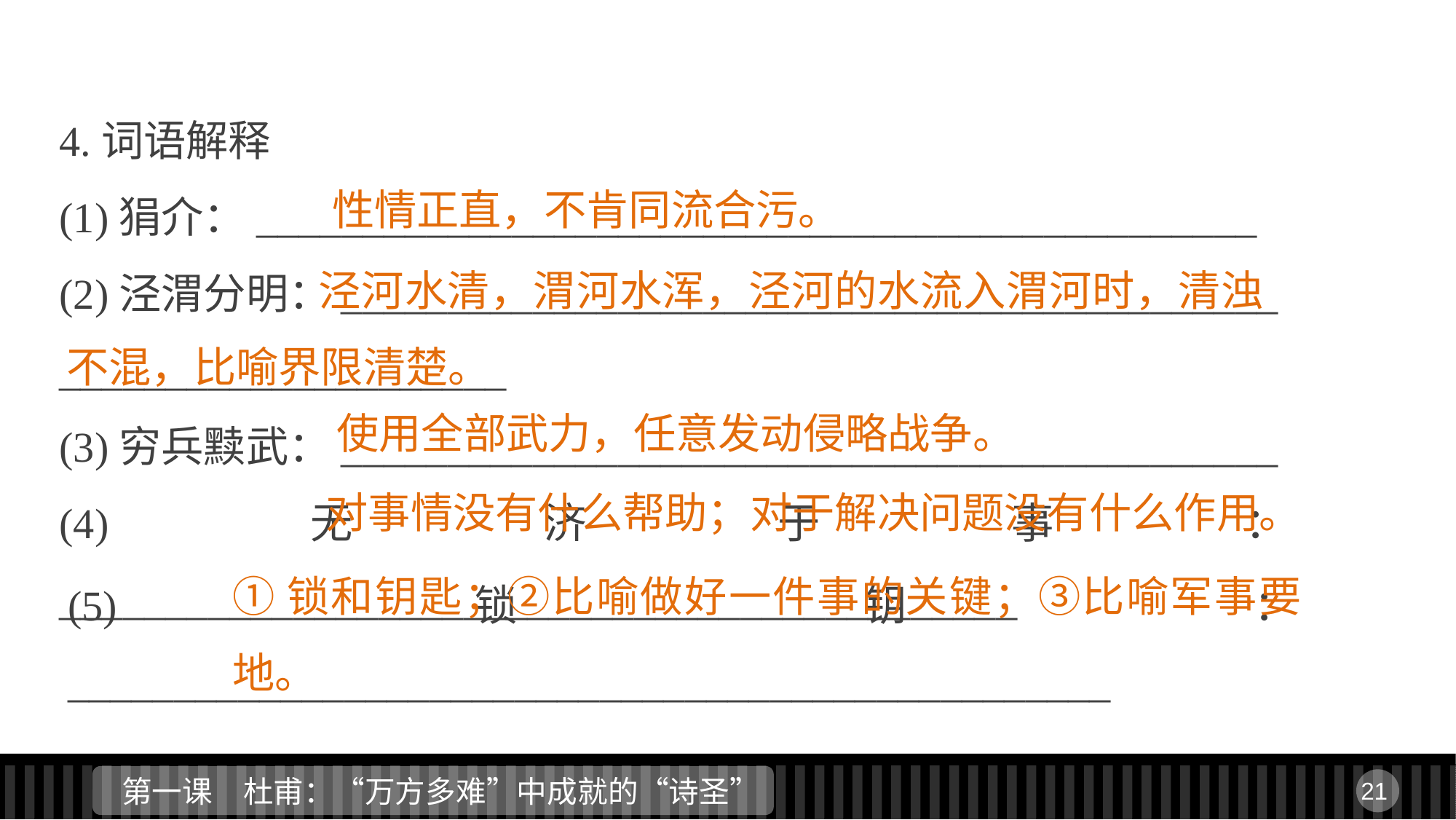

4.词语解释
(1)狷介：_______________________________________________
(2)泾渭分明：____________________________________________
_____________________
(3)穷兵黩武：____________________________________________
(4)无济于事：_____________________________________________
性情正直，不肯同流合污。
                        泾河水清，渭河水浑，泾河的水流入渭河时，清浊不混，比喻界限清楚。
使用全部武力，任意发动侵略战争。
对事情没有什么帮助；对于解决问题没有什么作用。
①锁和钥匙；②比喻做好一件事的关键；③比喻军事要地。
(5)锁钥：_________________________________________________